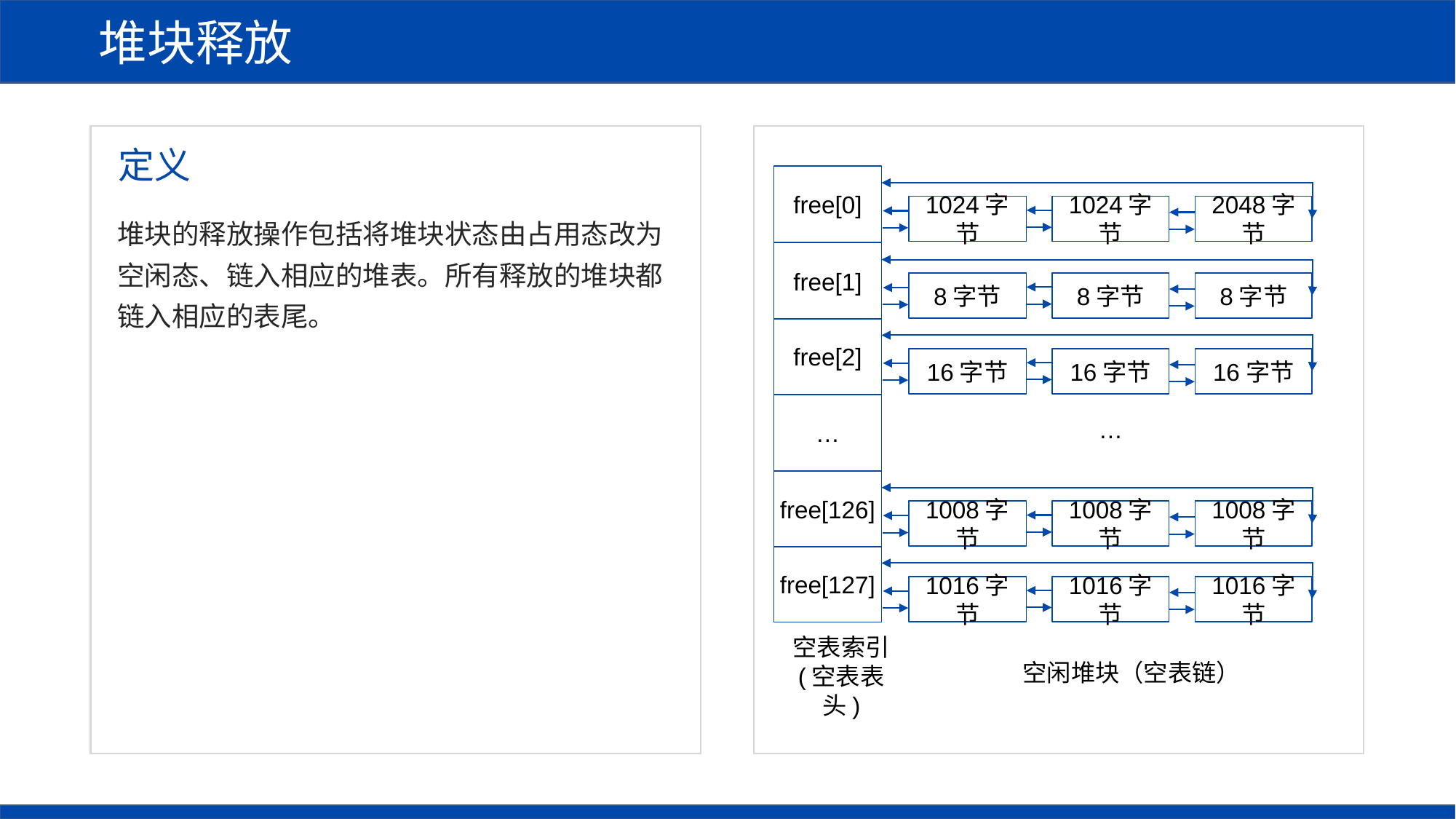

堆块释放

定义
free[0]
1024字节
1024字节
2048字节
堆块的释放操作包括将堆块状态由占用态改为空闲态、链入相应的堆表。所有释放的堆块都链入相应的表尾。
free[1]
8字节
8字节
8字节
free[2]
16字节
16字节
16字节
…
…
free[126]
1008字节
1008字节
1008字节
free[127]
1016字节
1016字节
1016字节
空表索引
(空表表头)
空闲堆块（空表链）